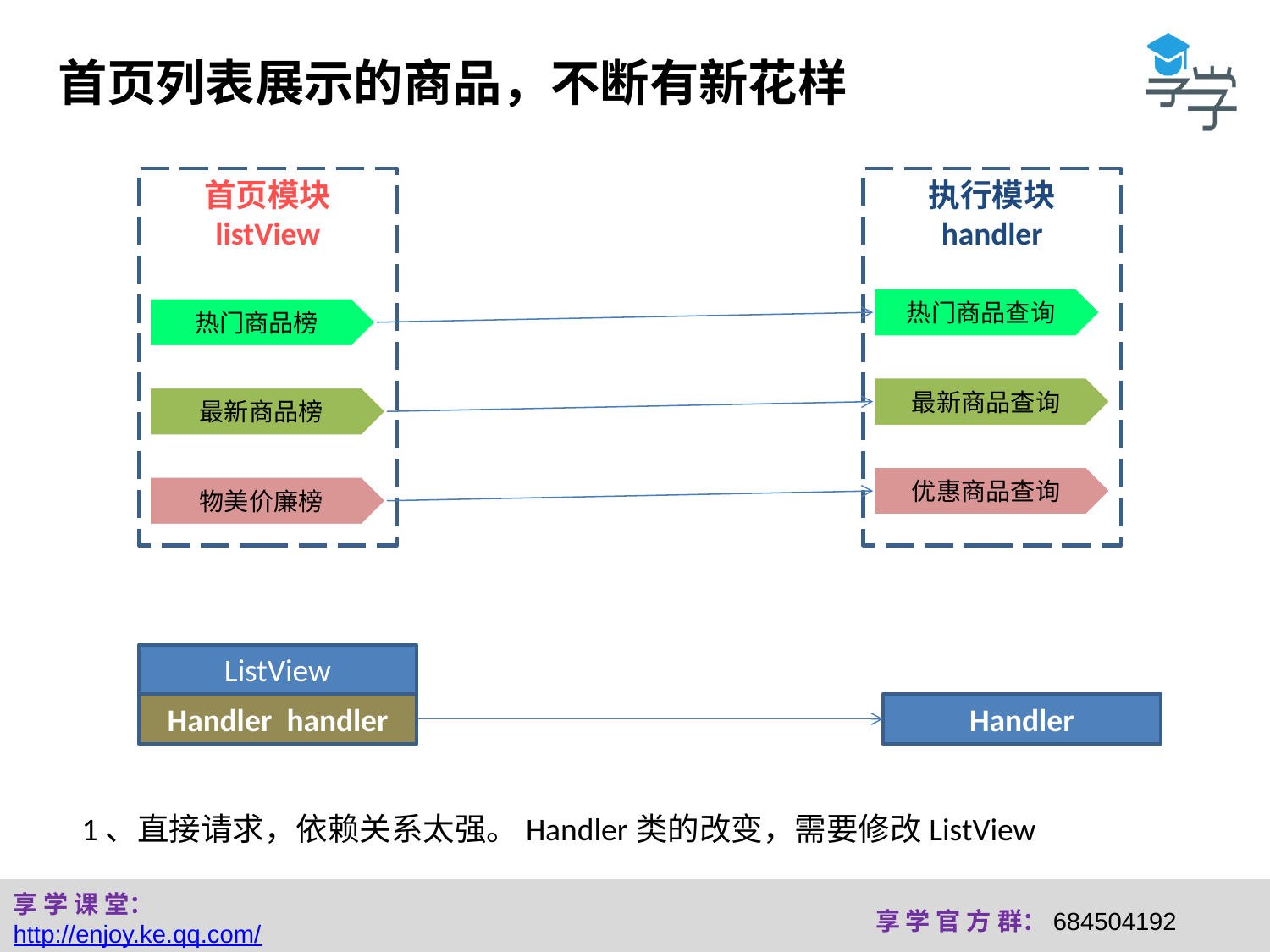

首页列表展示的商品，不断有新花样
首页模块
listView
执行模块
handler
热门商品查询
热门商品榜
最新商品查询
最新商品榜
优惠商品查询
物美价廉榜
ListView
Handler  handler
Handler
1、直接请求，依赖关系太强。Handler类的改变，需要修改ListView